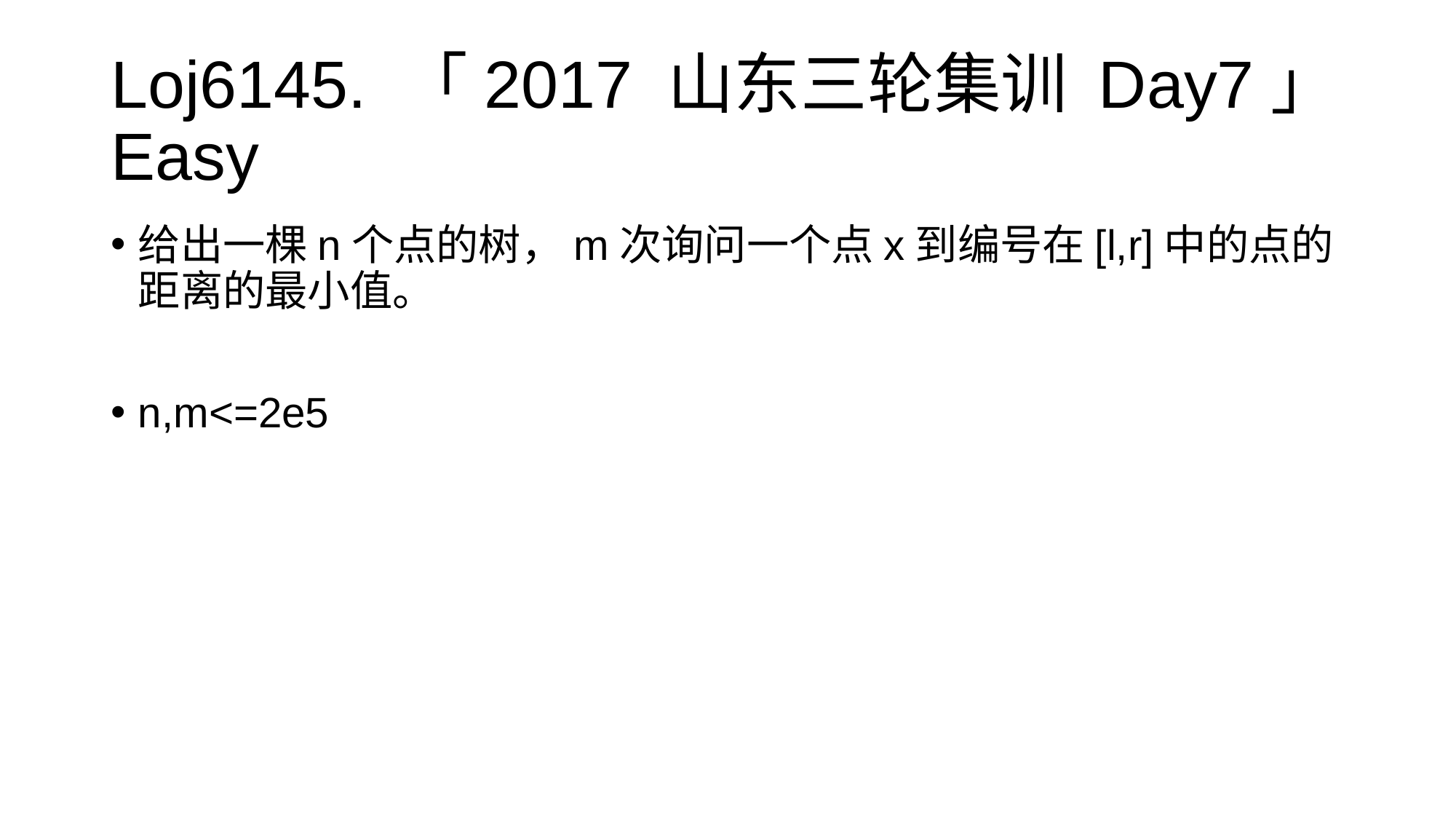

# Loj6145. 「2017 山东三轮集训 Day7」Easy
给出一棵n个点的树，m次询问一个点x到编号在[l,r]中的点的距离的最小值。

n,m<=2e5